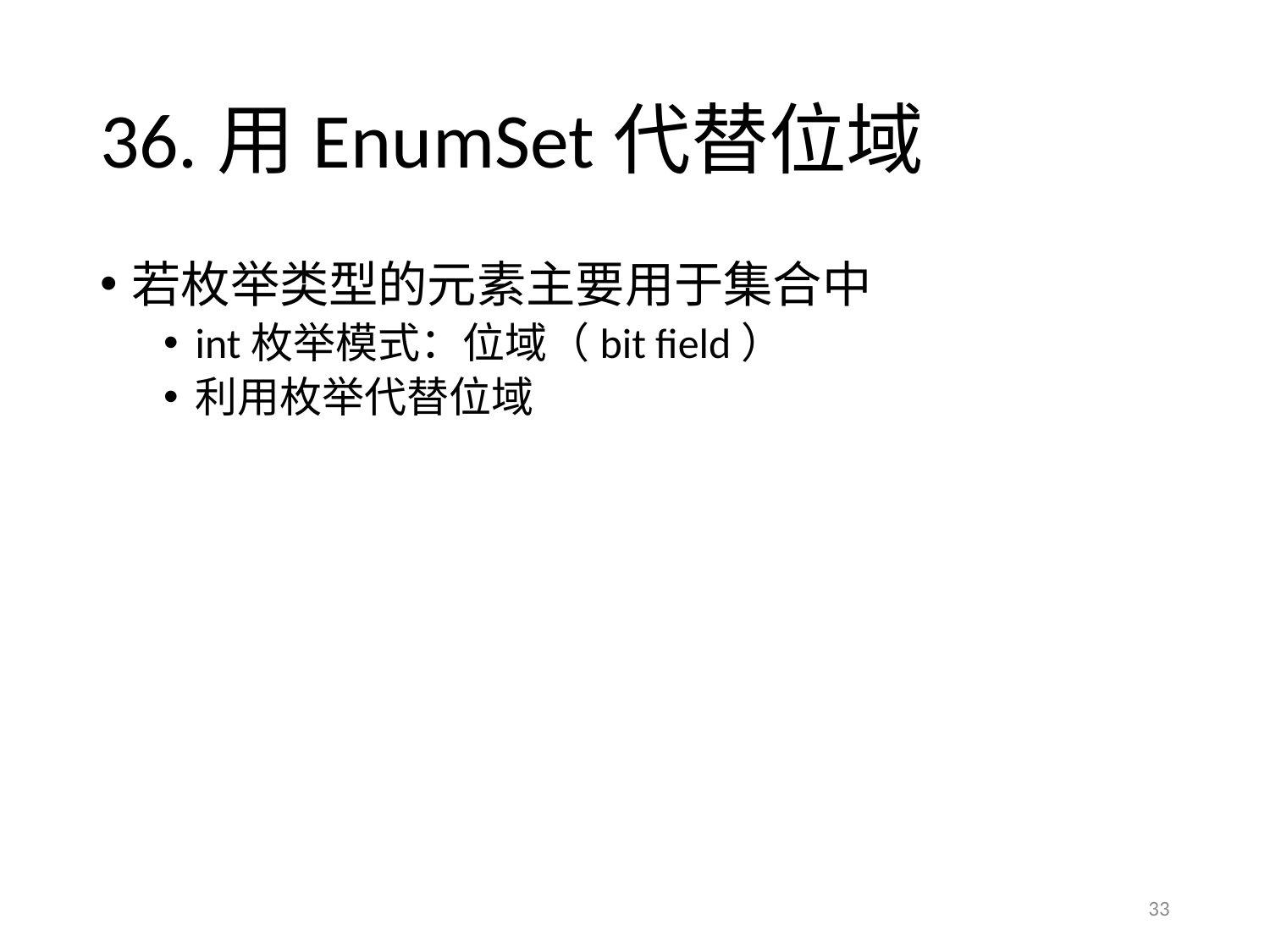

# 36.用EnumSet代替位域
若枚举类型的元素主要用于集合中
int枚举模式：位域（bit field）
利用枚举代替位域
33